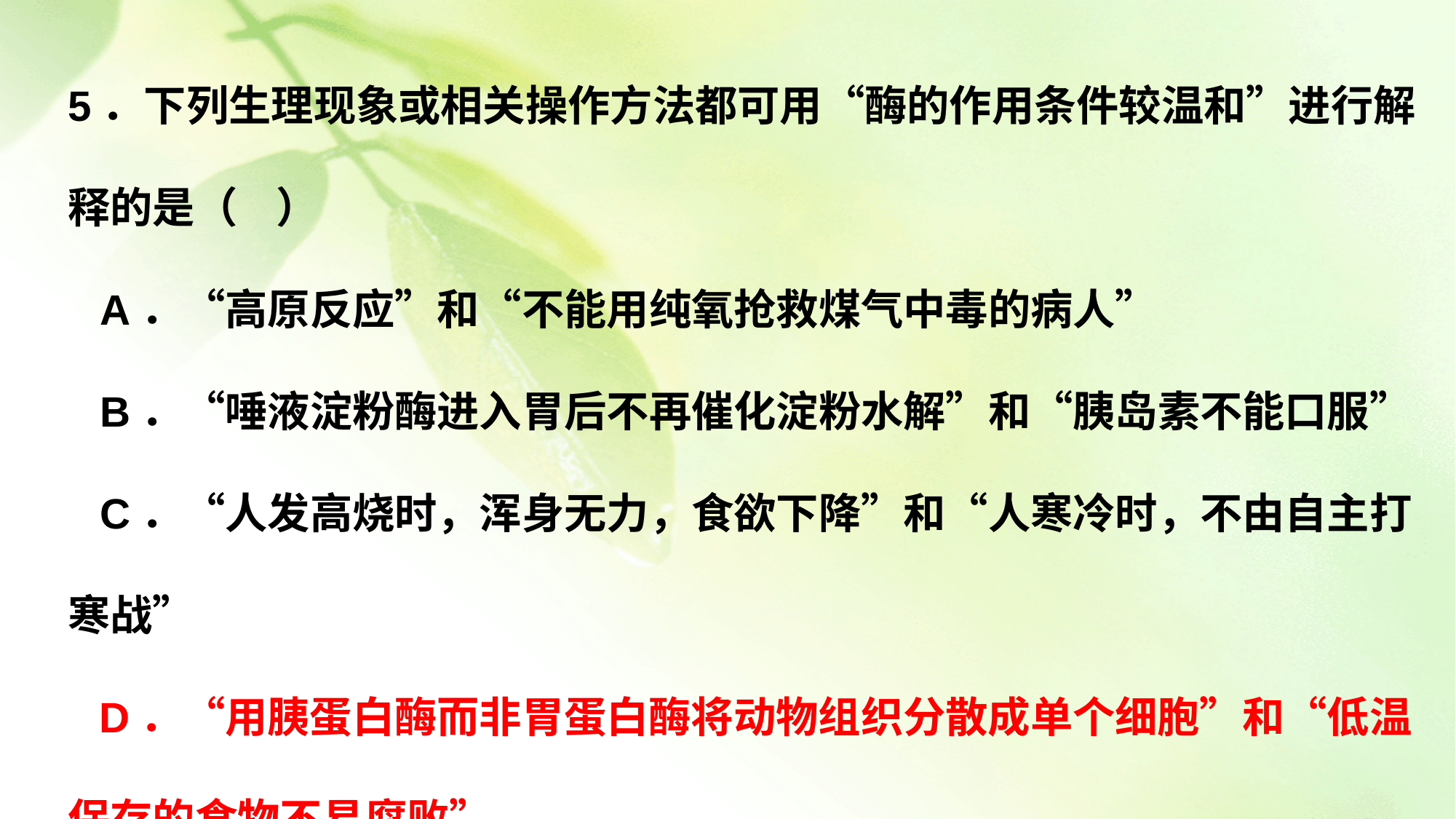

5．下列生理现象或相关操作方法都可用“酶的作用条件较温和”进行解释的是（    ）
A．“高原反应”和“不能用纯氧抢救煤气中毒的病人”
B．“唾液淀粉酶进入胃后不再催化淀粉水解”和“胰岛素不能口服”
C．“人发高烧时，浑身无力，食欲下降”和“人寒冷时，不由自主打寒战”
D．“用胰蛋白酶而非胃蛋白酶将动物组织分散成单个细胞”和“低温保存的食物不易腐败”